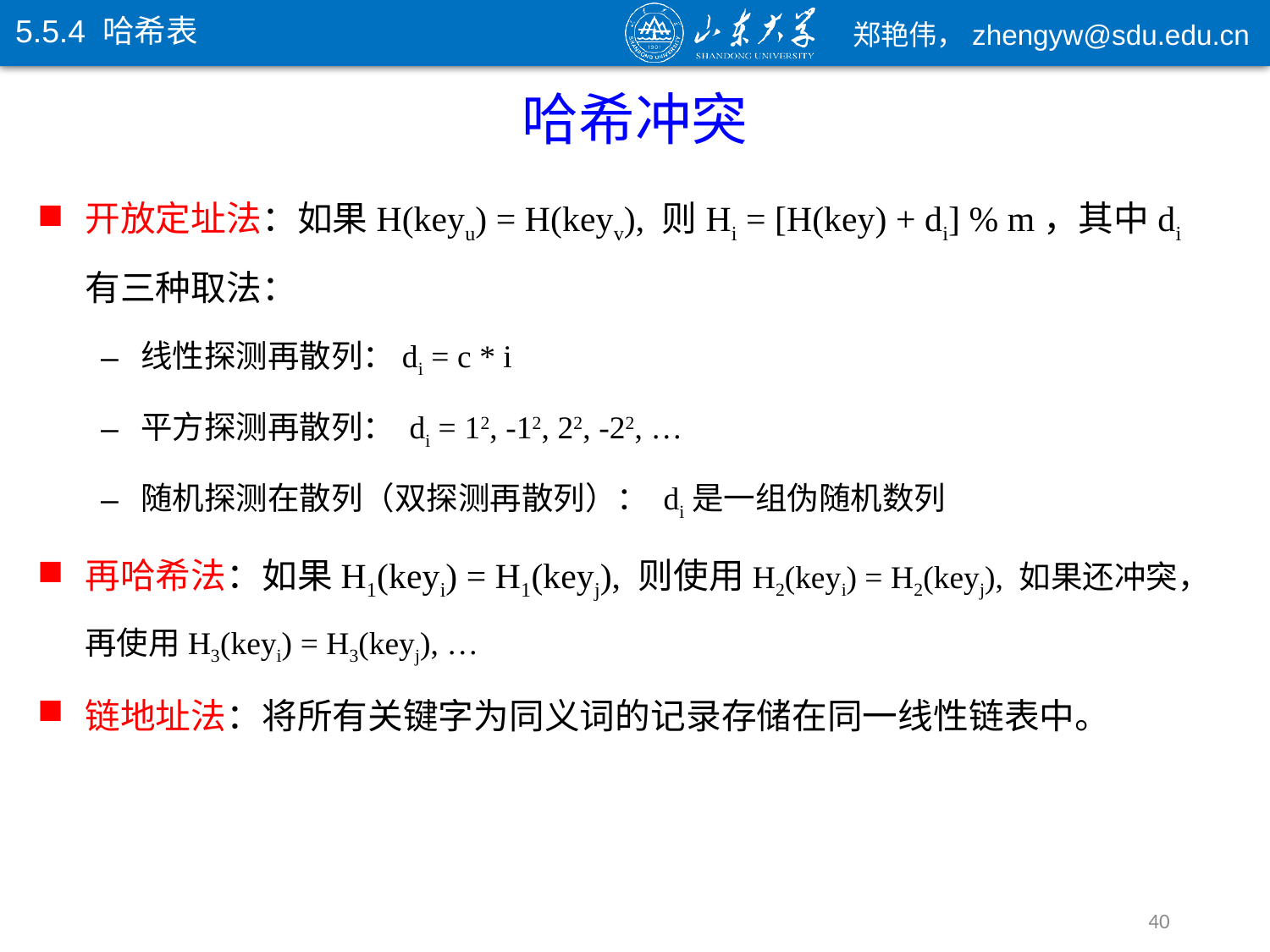

5.5.4 哈希表
哈希冲突
开放定址法：如果H(keyu) = H(keyv), 则Hi = [H(key) + di] % m，其中di有三种取法：
线性探测再散列：di = c * i
平方探测再散列： di = 12, -12, 22, -22, …
随机探测在散列（双探测再散列）： di是一组伪随机数列
再哈希法：如果H1(keyi) = H1(keyj), 则使用H2(keyi) = H2(keyj), 如果还冲突，再使用H3(keyi) = H3(keyj), …
链地址法：将所有关键字为同义词的记录存储在同一线性链表中。
40